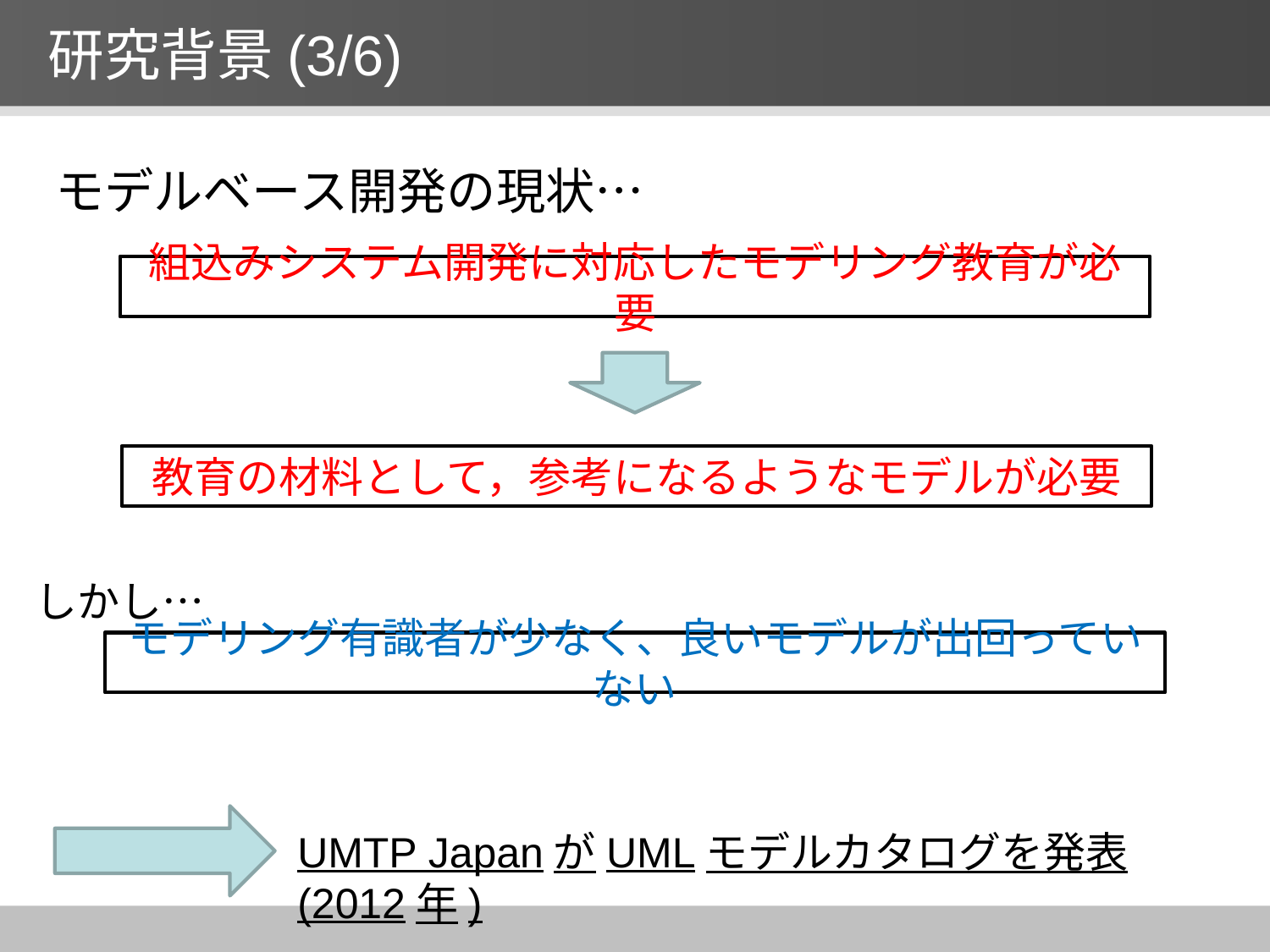

# 研究背景(3/6)
モデルベース開発の現状…

組込みシステム開発に対応したモデリング教育が必要

教育の材料として，参考になるようなモデルが必要
しかし…
モデリング有識者が少なく、良いモデルが出回っていない

UMTP JapanがUMLモデルカタログを発表(2012年)